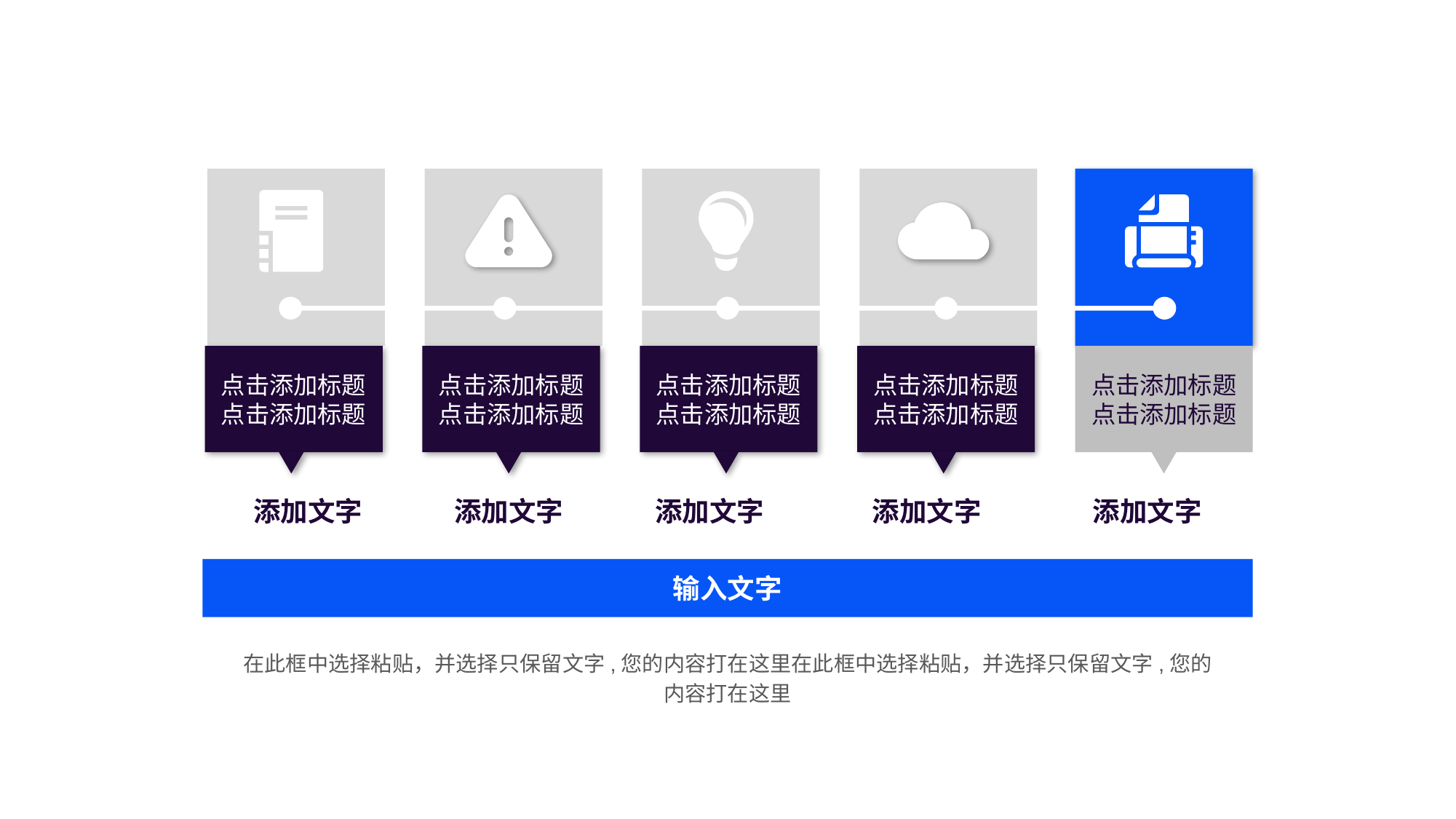

点击添加标题
点击添加标题
点击添加标题
点击添加标题
点击添加标题
点击添加标题
点击添加标题
点击添加标题
点击添加标题
点击添加标题

添加文字
添加文字
添加文字
添加文字
添加文字
输入文字
在此框中选择粘贴，并选择只保留文字,您的内容打在这里在此框中选择粘贴，并选择只保留文字,您的内容打在这里